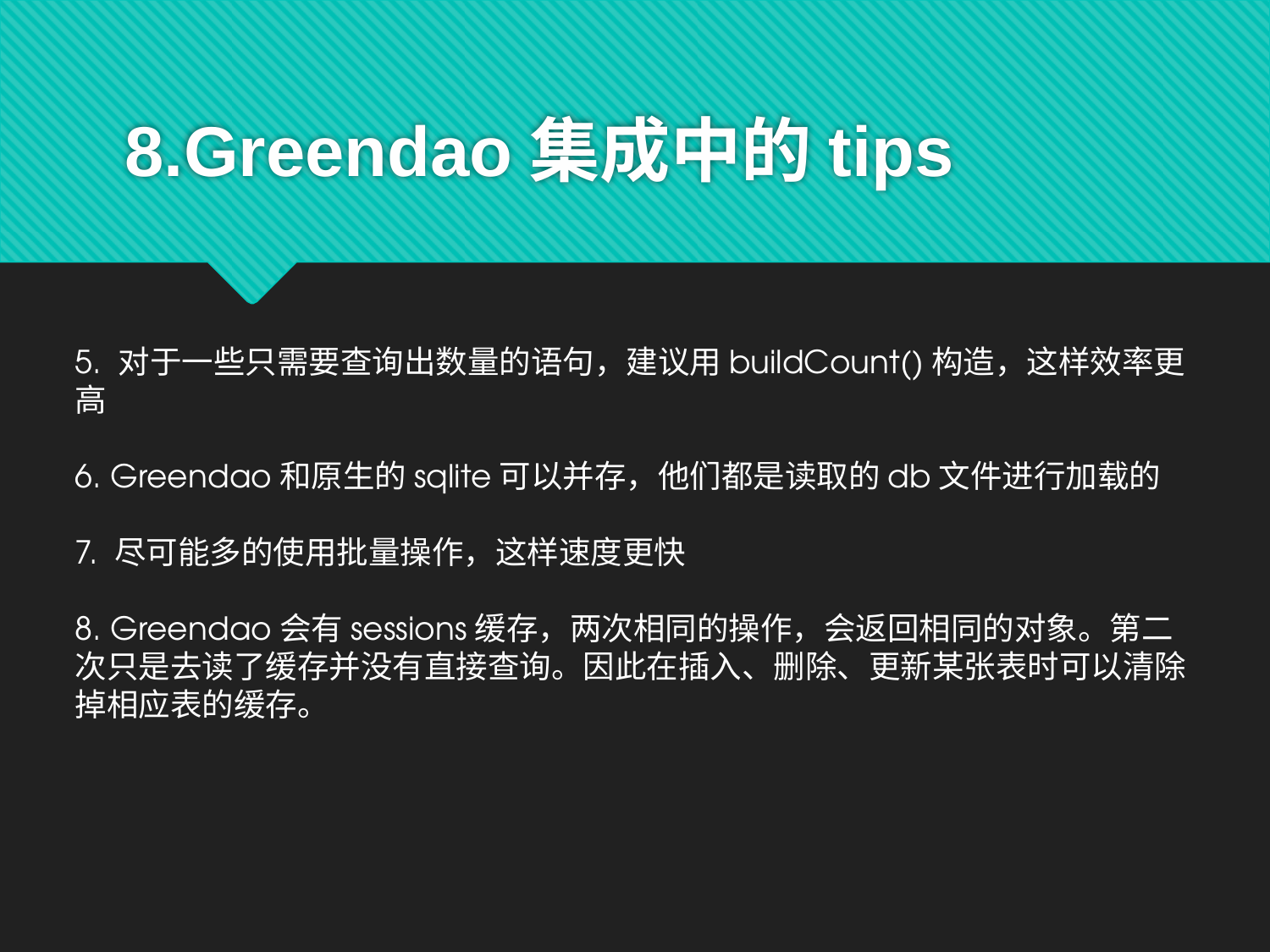

# 8.Greendao集成中的tips
5. 对于一些只需要查询出数量的语句，建议用buildCount()构造，这样效率更高

6. Greendao和原生的sqlite可以并存，他们都是读取的db文件进行加载的

7. 尽可能多的使用批量操作，这样速度更快

8. Greendao会有sessions缓存，两次相同的操作，会返回相同的对象。第二次只是去读了缓存并没有直接查询。因此在插入、删除、更新某张表时可以清除掉相应表的缓存。